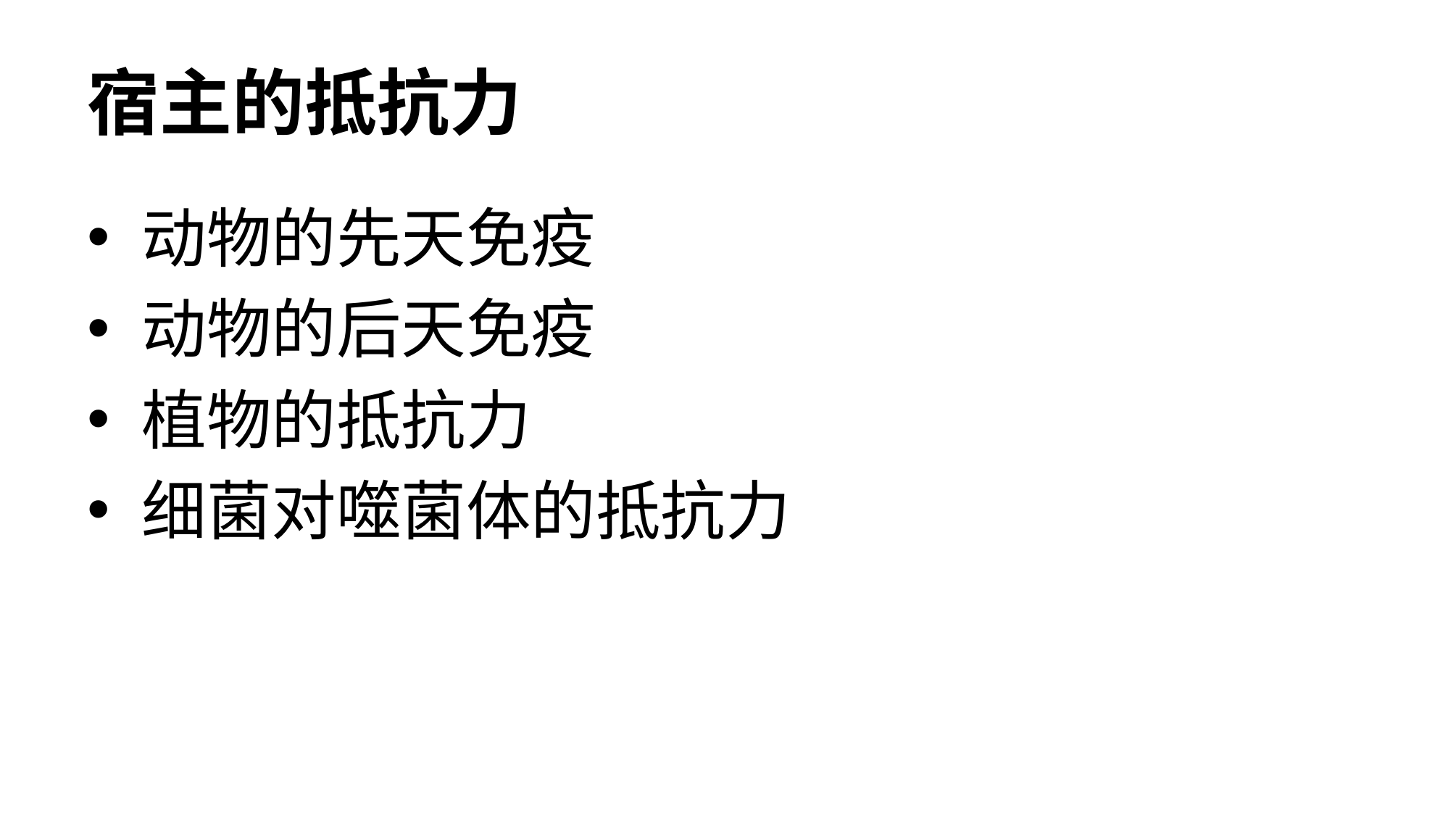

# 宿主的抵抗力
动物的先天免疫
动物的后天免疫
植物的抵抗力
细菌对噬菌体的抵抗力